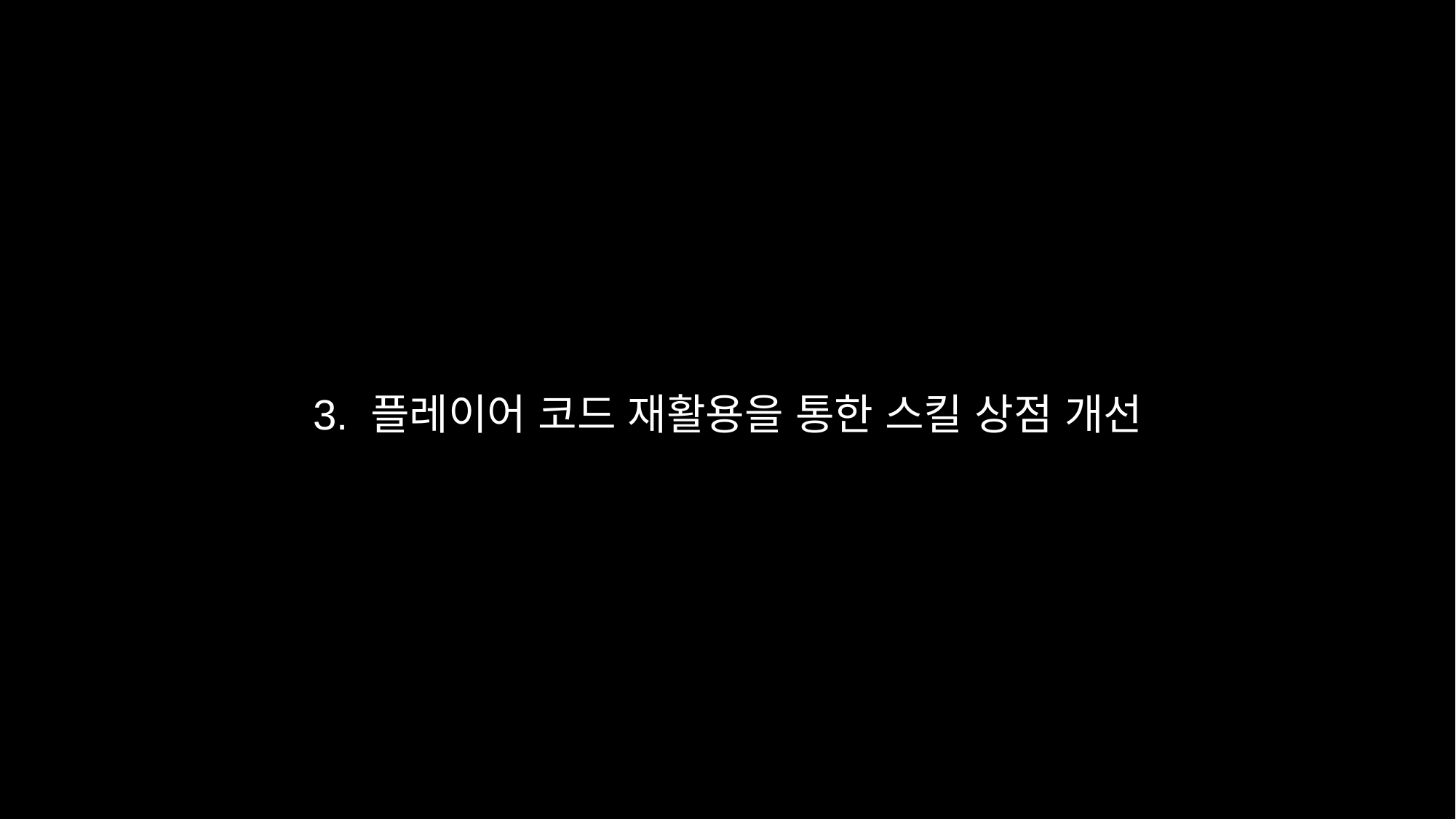

3. 플레이어 코드 재활용을 통한 스킬 상점 개선